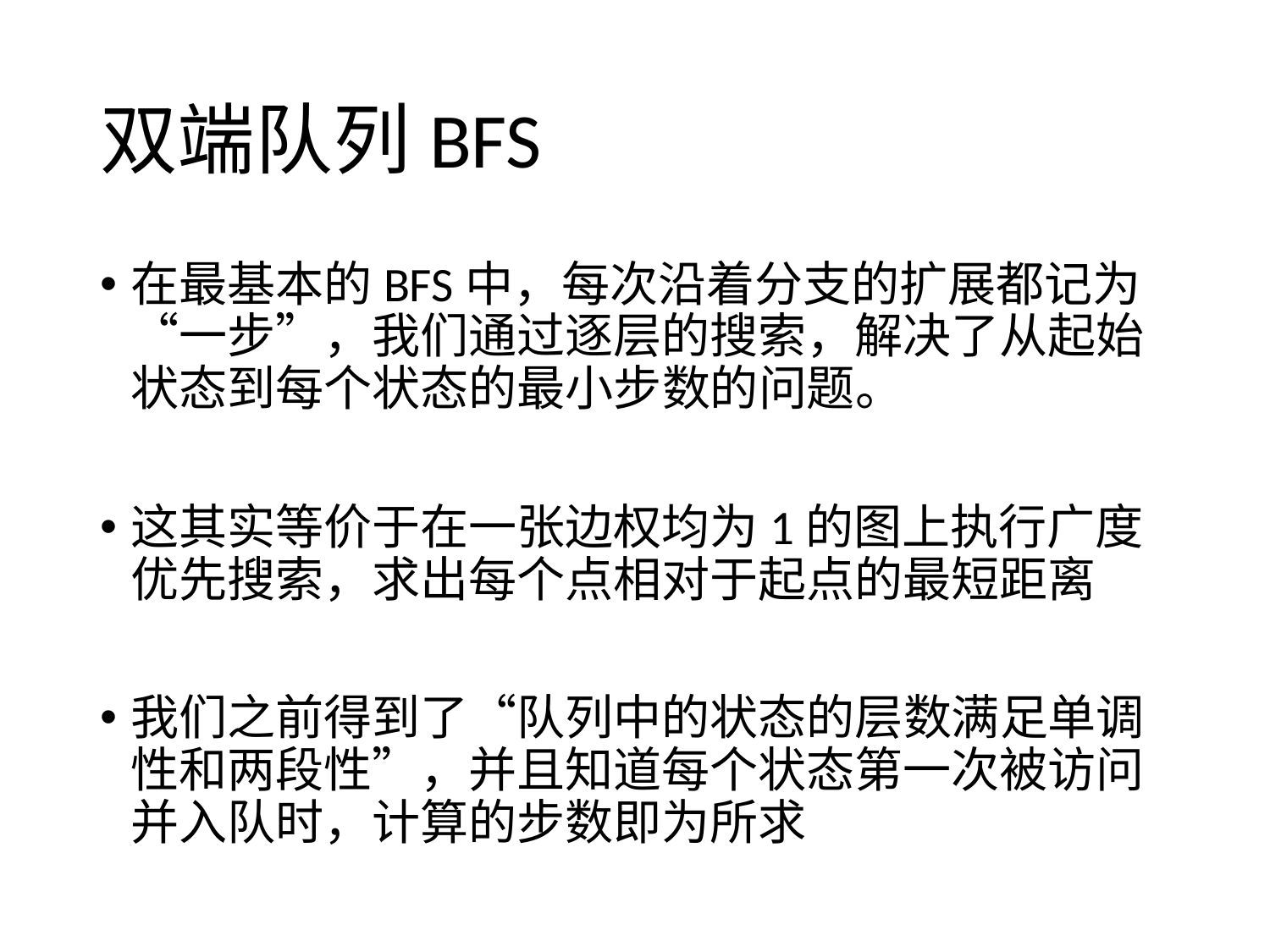

# 双端队列BFS
在最基本的BFS中，每次沿着分支的扩展都记为“一步”，我们通过逐层的搜索，解决了从起始状态到每个状态的最小步数的问题。

这其实等价于在一张边权均为1的图上执行广度优先搜索，求出每个点相对于起点的最短距离

我们之前得到了“队列中的状态的层数满足单调性和两段性”，并且知道每个状态第一次被访问并入队时，计算的步数即为所求